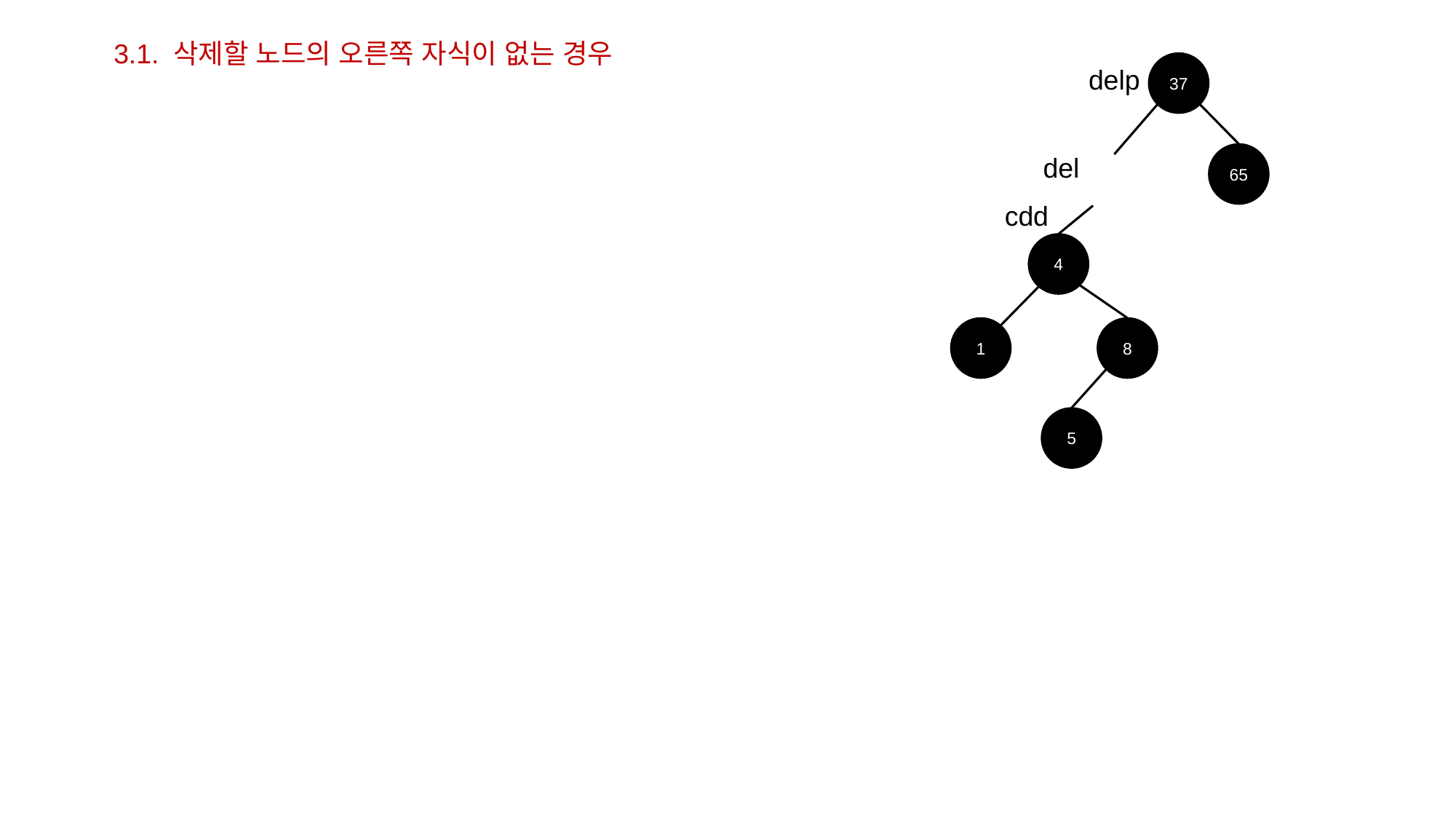

3.1. 삭제할 노드의 오른쪽 자식이 없는 경우
37
delp
65
del
cdd
4
1
8
5